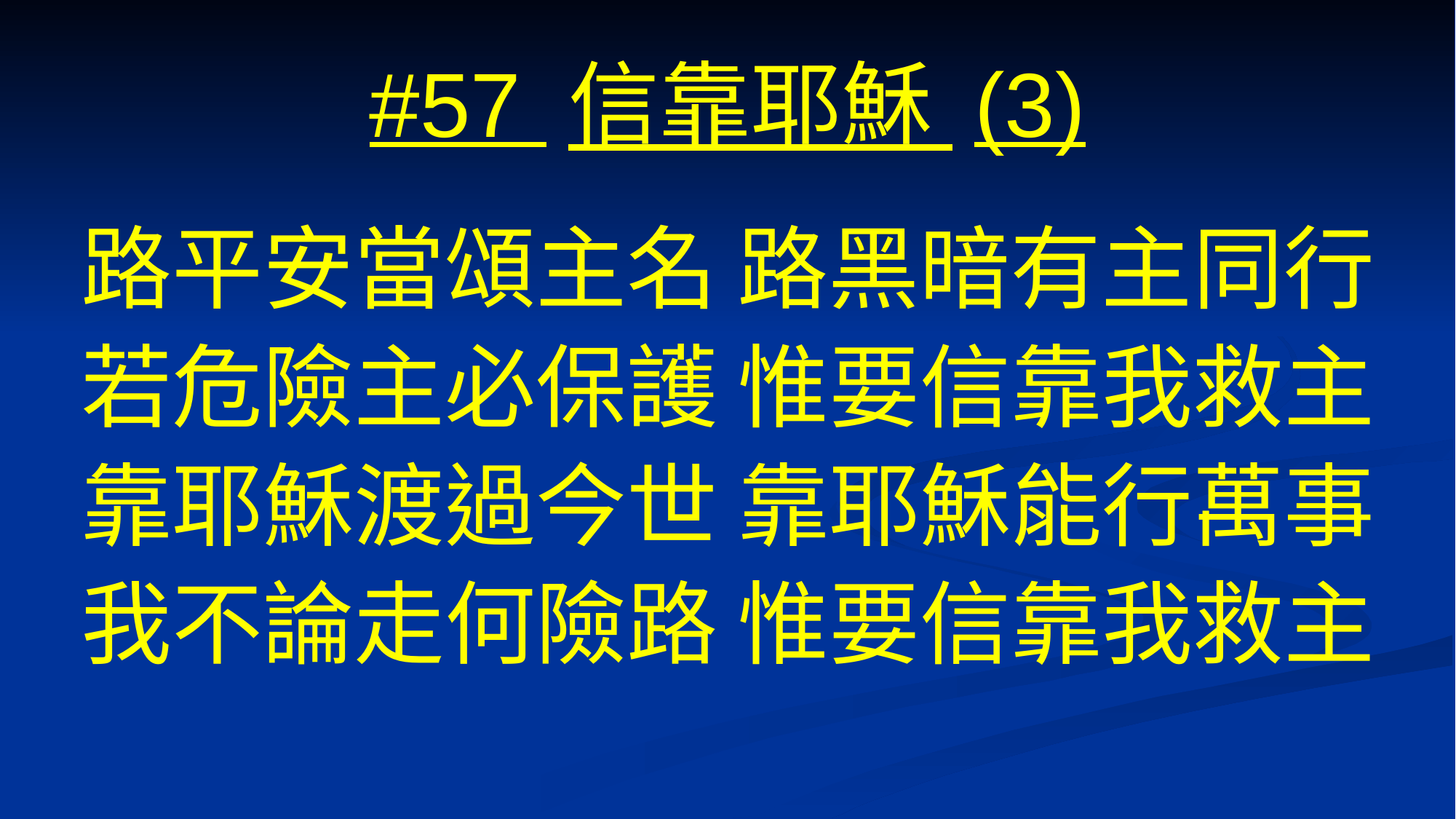

# #57 信靠耶穌 (3)
路平安當頌主名 路黑暗有主同行
若危險主必保護 惟要信靠我救主
靠耶穌渡過今世 靠耶穌能行萬事
我不論走何險路 惟要信靠我救主